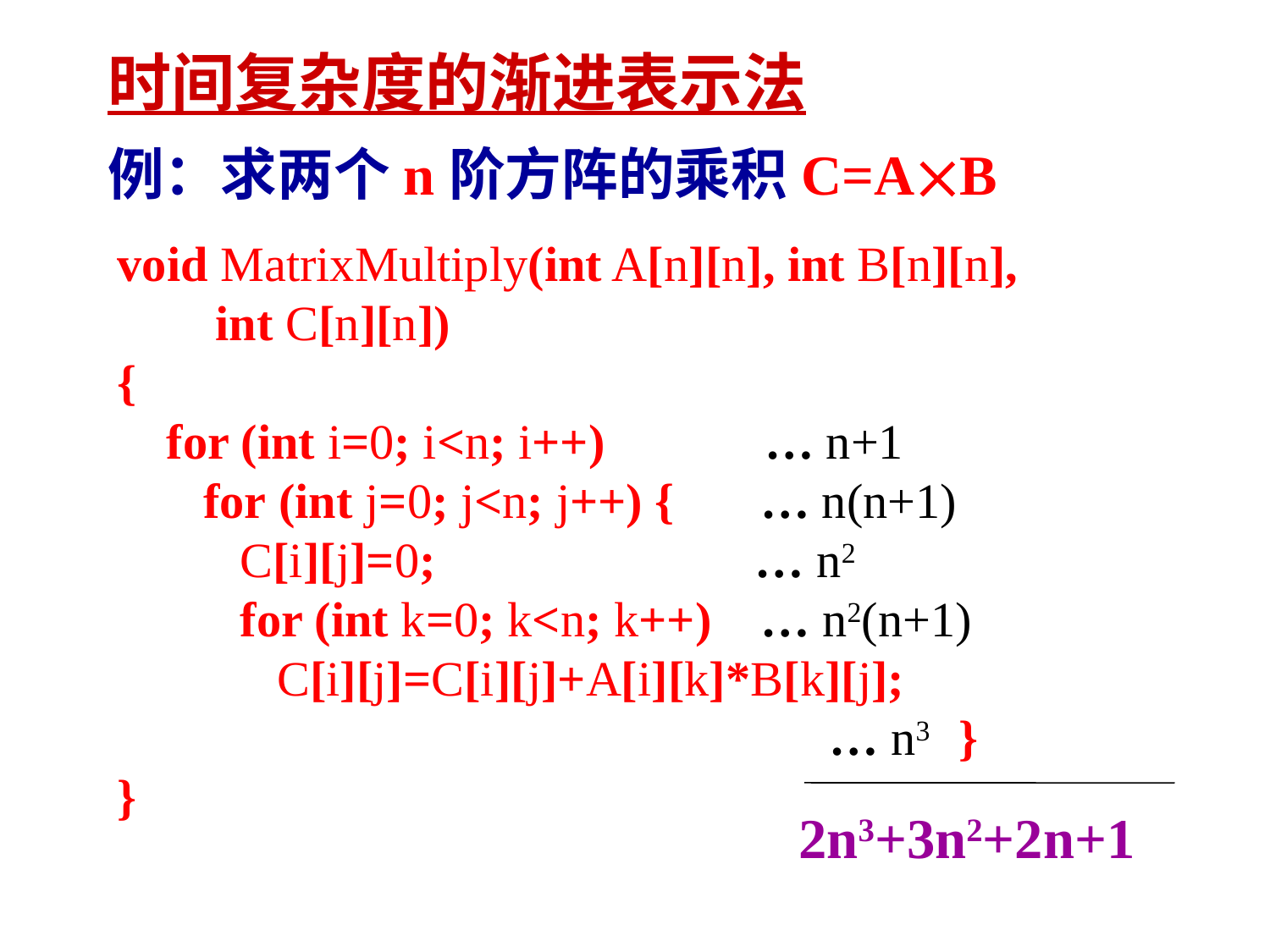

# 时间复杂度的渐进表示法
例：求两个n阶方阵的乘积C=A×B
void MatrixMultiply(int A[n][n], int B[n][n],
        int C[n][n])
{
    for (int i=0; i<n; i++)             … n+1
       for (int j=0; j<n; j++) {       … n(n+1)
          C[i][j]=0;                          … n2
          for (int k=0; k<n; k++)    … n2(n+1)
             C[i][j]=C[i][j]+A[i][k]*B[k][j];
                                                          … n3    }
}

2n3+3n2+2n+1
89